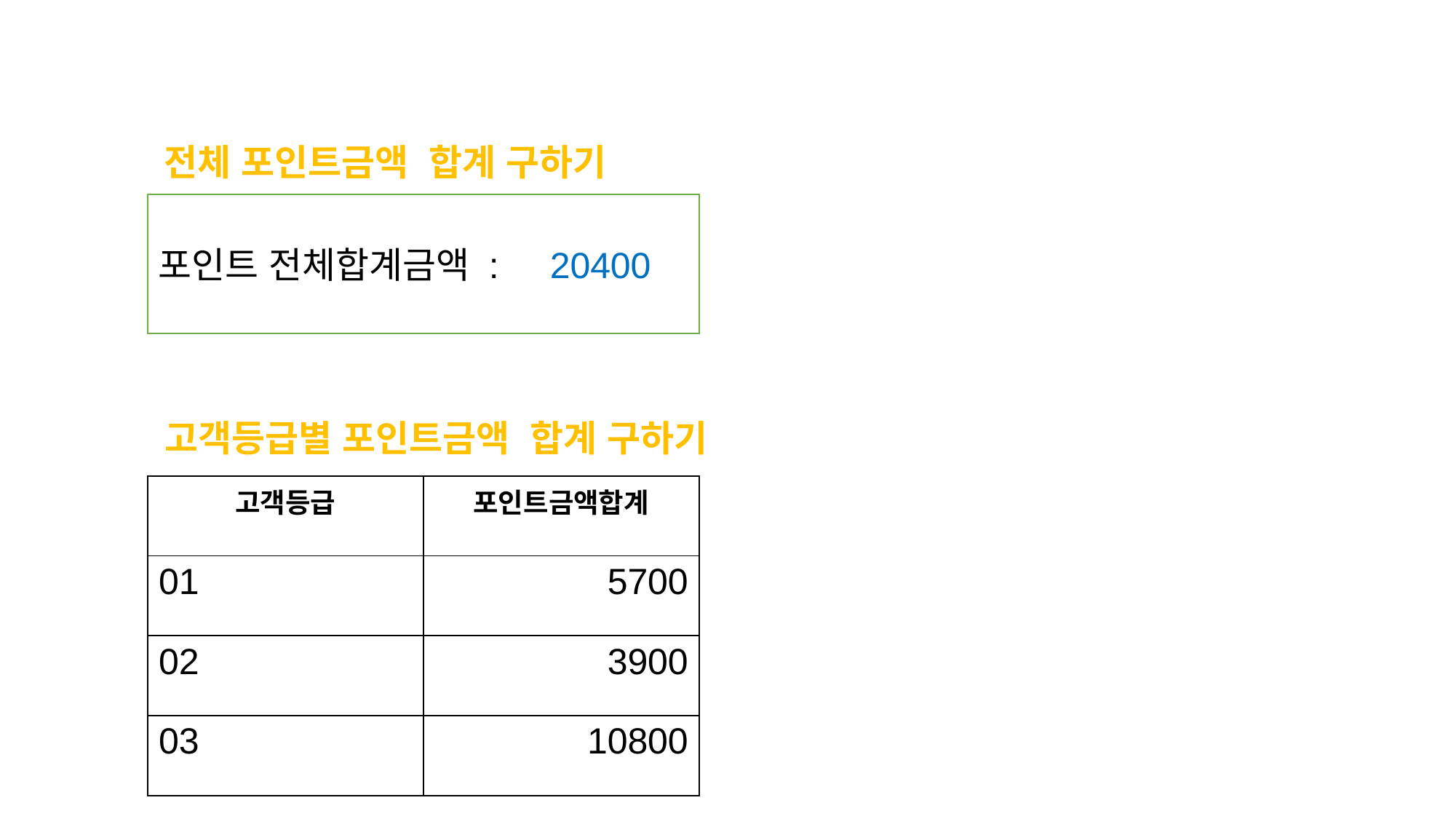

전체 포인트금액  합계 구하기
포인트 전체합계금액 :     20400
고객등급별 포인트금액  합계 구하기
| 고객등급 | 포인트금액합계 |
| --- | --- |
| 01 | 5700 |
| 02 | 3900 |
| 03 | 10800 |